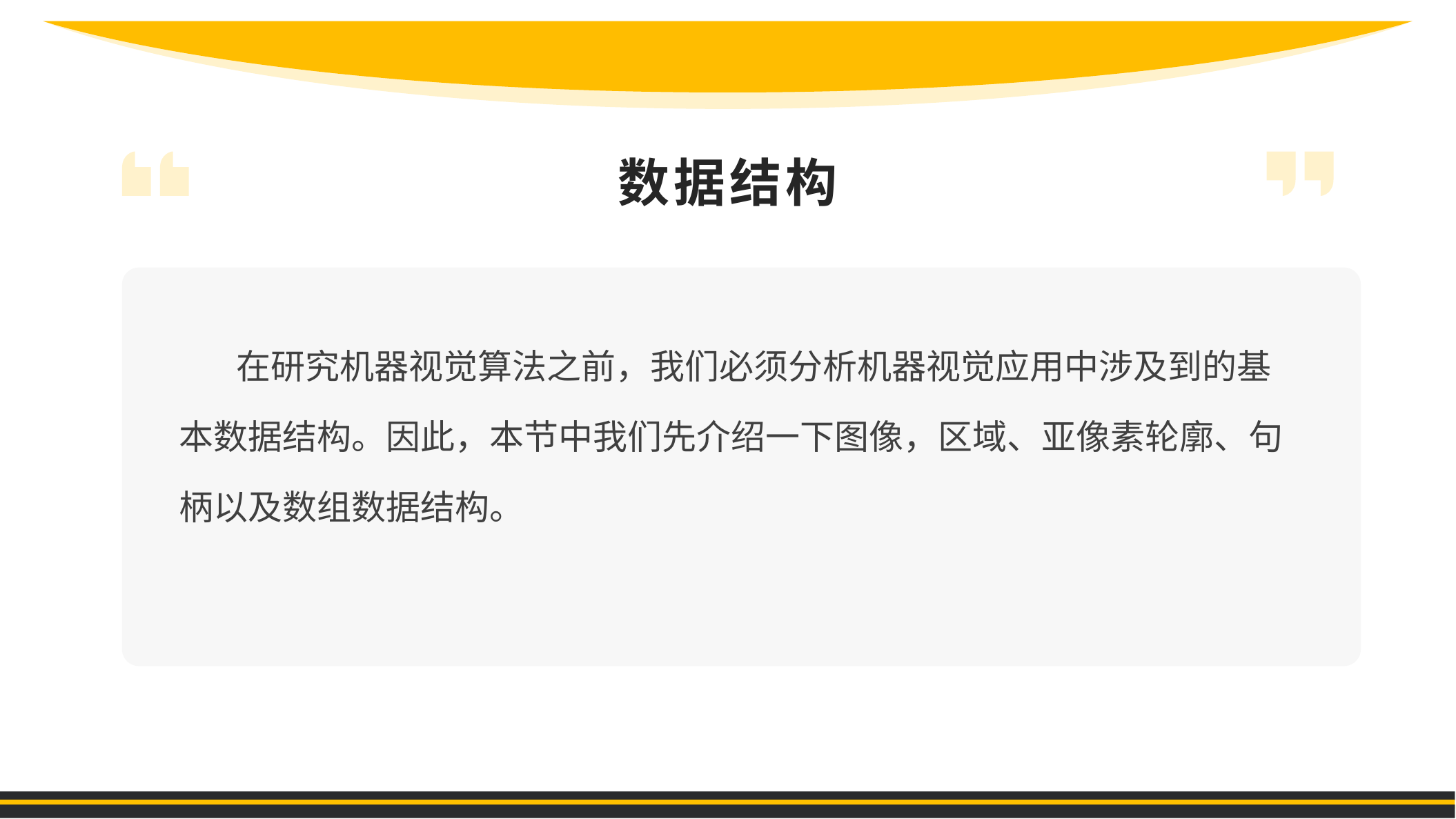

数据结构

     在研究机器视觉算法之前，我们必须分析机器视觉应用中涉及到的基本数据结构。因此，本节中我们先介绍一下图像，区域、亚像素轮廓、句柄以及数组数据结构。